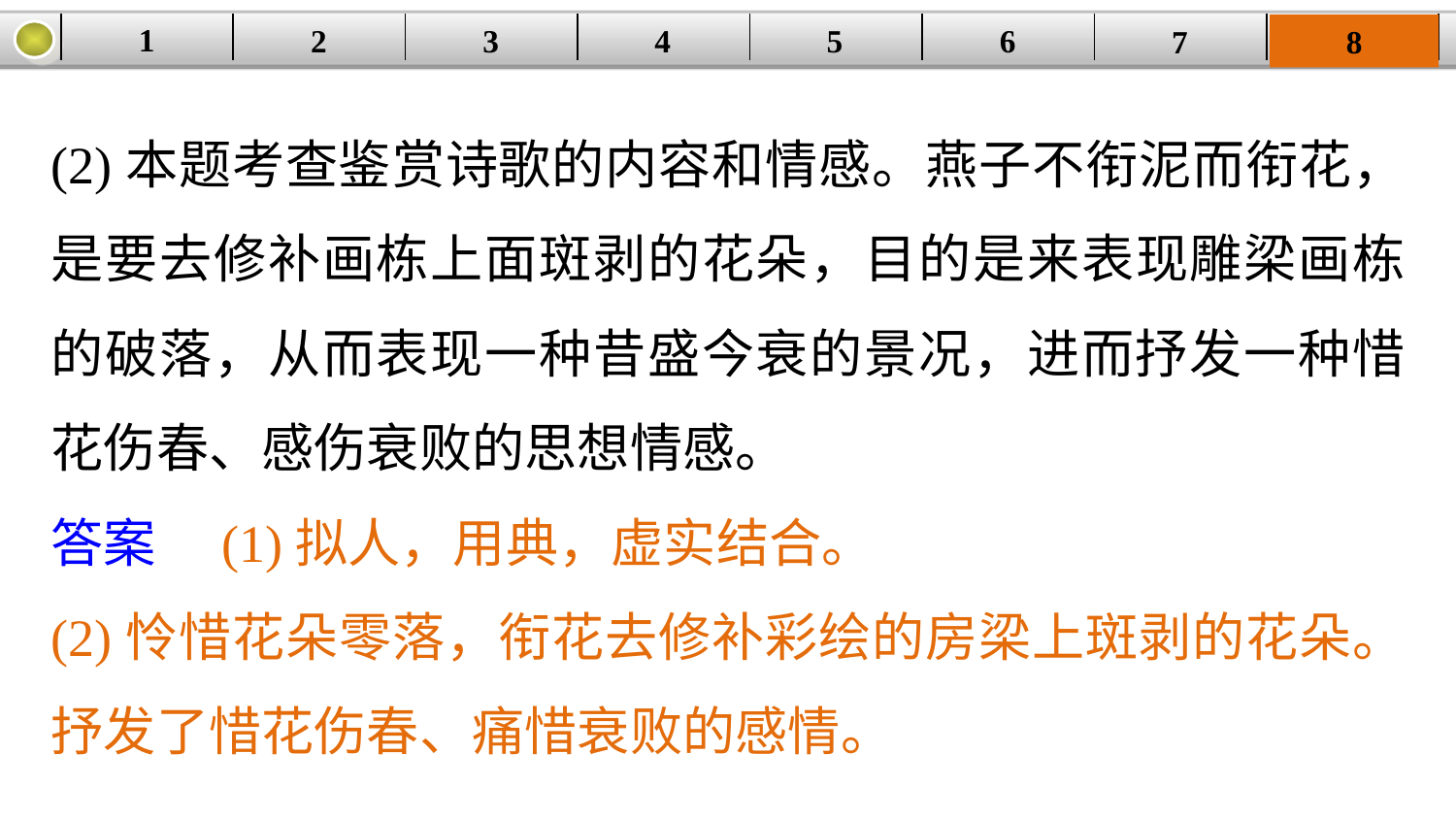

1
2
3
4
|  |  |  |  |  |  |  |  |
| --- | --- | --- | --- | --- | --- | --- | --- |
5
6
7
8

(2)本题考查鉴赏诗歌的内容和情感。燕子不衔泥而衔花，是要去修补画栋上面斑剥的花朵，目的是来表现雕梁画栋的破落，从而表现一种昔盛今衰的景况，进而抒发一种惜花伤春、感伤衰败的思想情感。
答案　(1)拟人，用典，虚实结合。
(2)怜惜花朵零落，衔花去修补彩绘的房梁上斑剥的花朵。抒发了惜花伤春、痛惜衰败的感情。